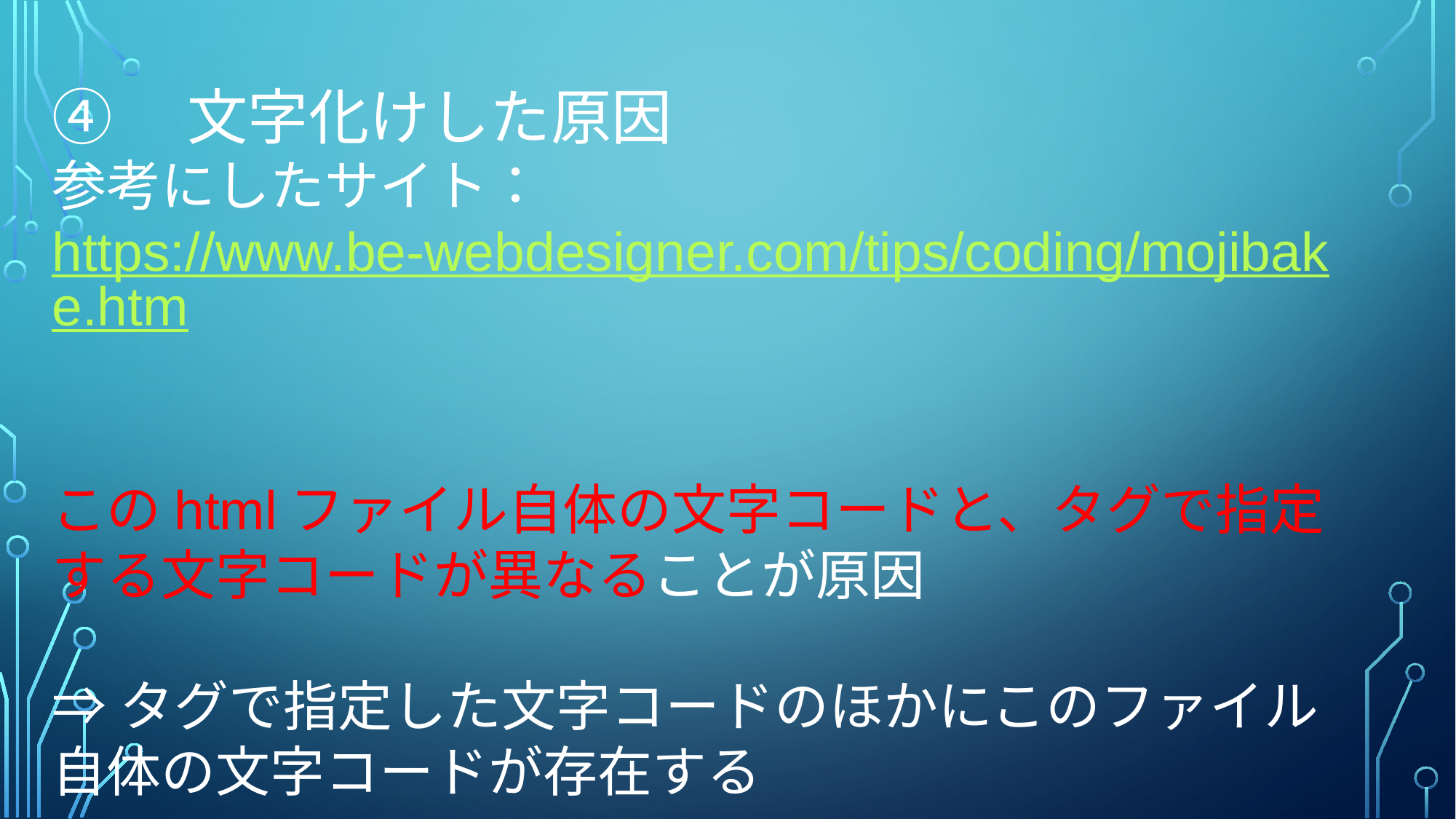

④　文字化けした原因
参考にしたサイト：https://www.be-webdesigner.com/tips/coding/mojibake.htm

このhtmlファイル自体の文字コードと、タグで指定する文字コードが異なることが原因

⇒タグで指定した文字コードのほかにこのファイル自体の文字コードが存在する